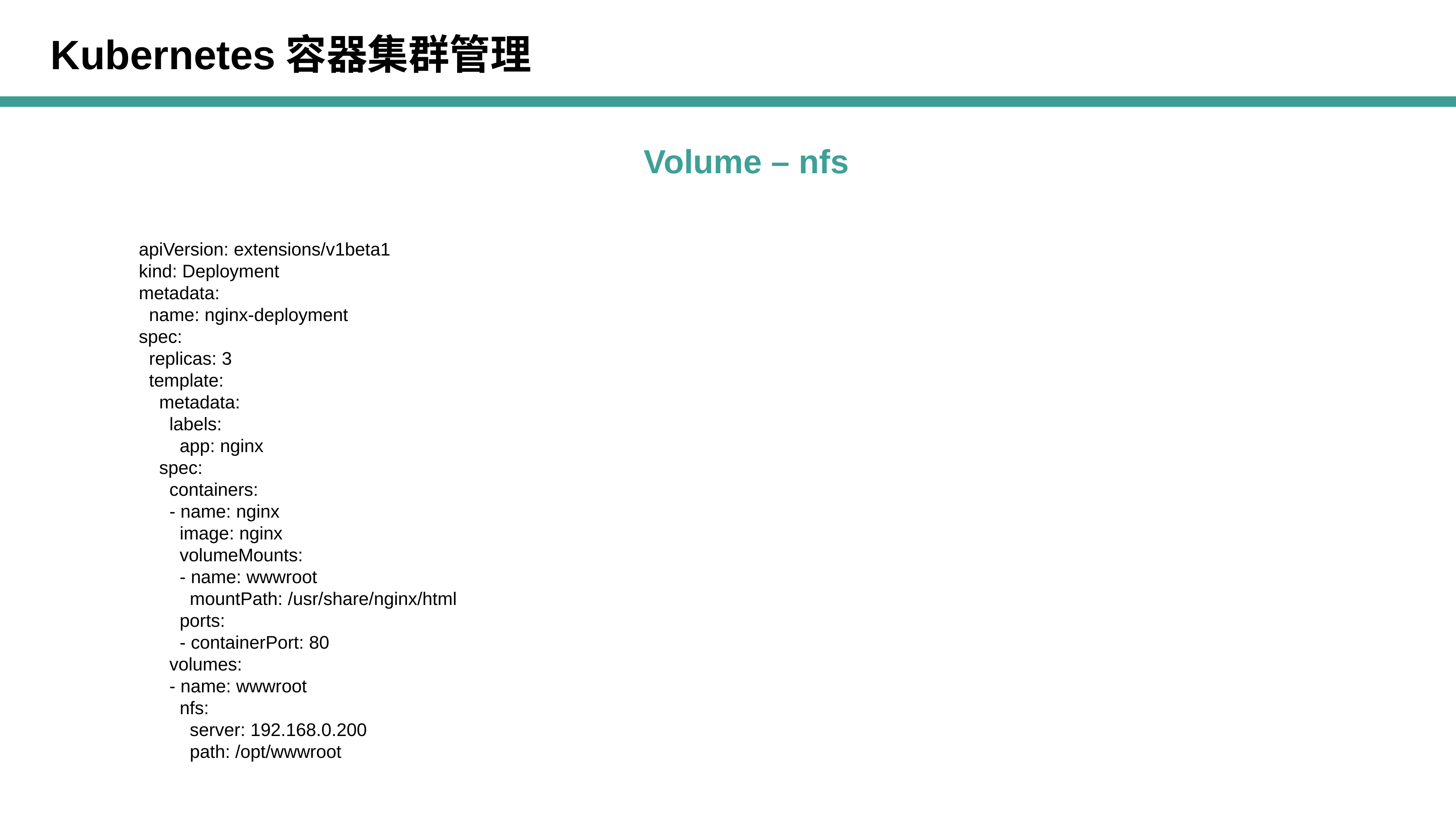

Kubernetes容器集群管理

Volume – nfs
apiVersion: extensions/v1beta1
kind: Deployment
metadata:
  name: nginx-deployment
spec:
  replicas: 3
  template:
    metadata:
      labels:
        app: nginx
    spec:
      containers:
      - name: nginx
        image: nginx
        volumeMounts:
        - name: wwwroot
          mountPath: /usr/share/nginx/html
        ports:
        - containerPort: 80
      volumes:
      - name: wwwroot
        nfs:
          server: 192.168.0.200
          path: /opt/wwwroot